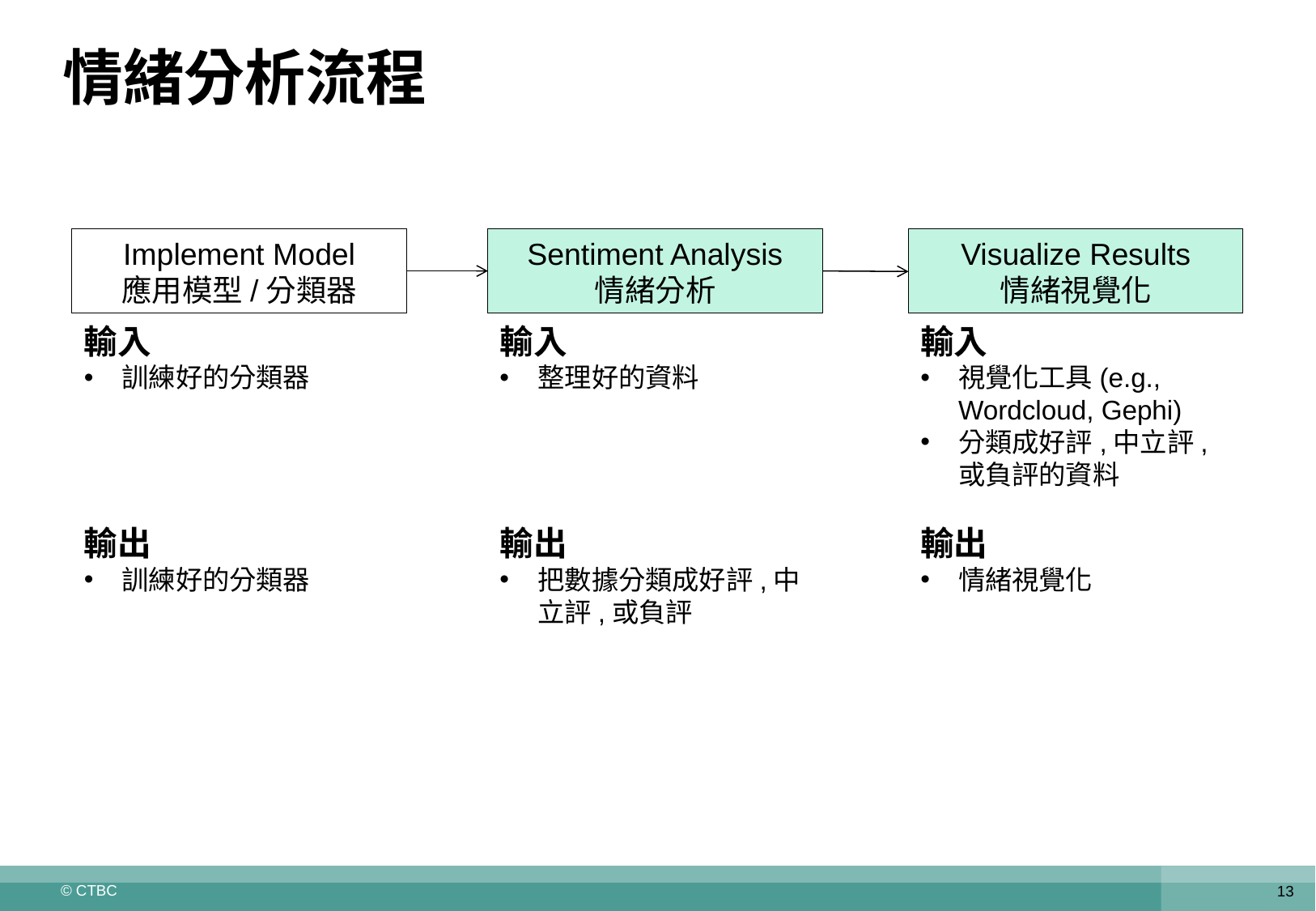

# 情緒分析流程

Implement Model
應用模型/分類器
Sentiment Analysis
情緒分析
Visualize Results
情緒視覺化
輸入
訓練好的分類器

輸出
訓練好的分類器
輸入
整理好的資料

輸出
把數據分類成好評,中立評,或負評
輸入
視覺化工具(e.g., Wordcloud, Gephi)
分類成好評,中立評,或負評的資料

輸出
情緒視覺化